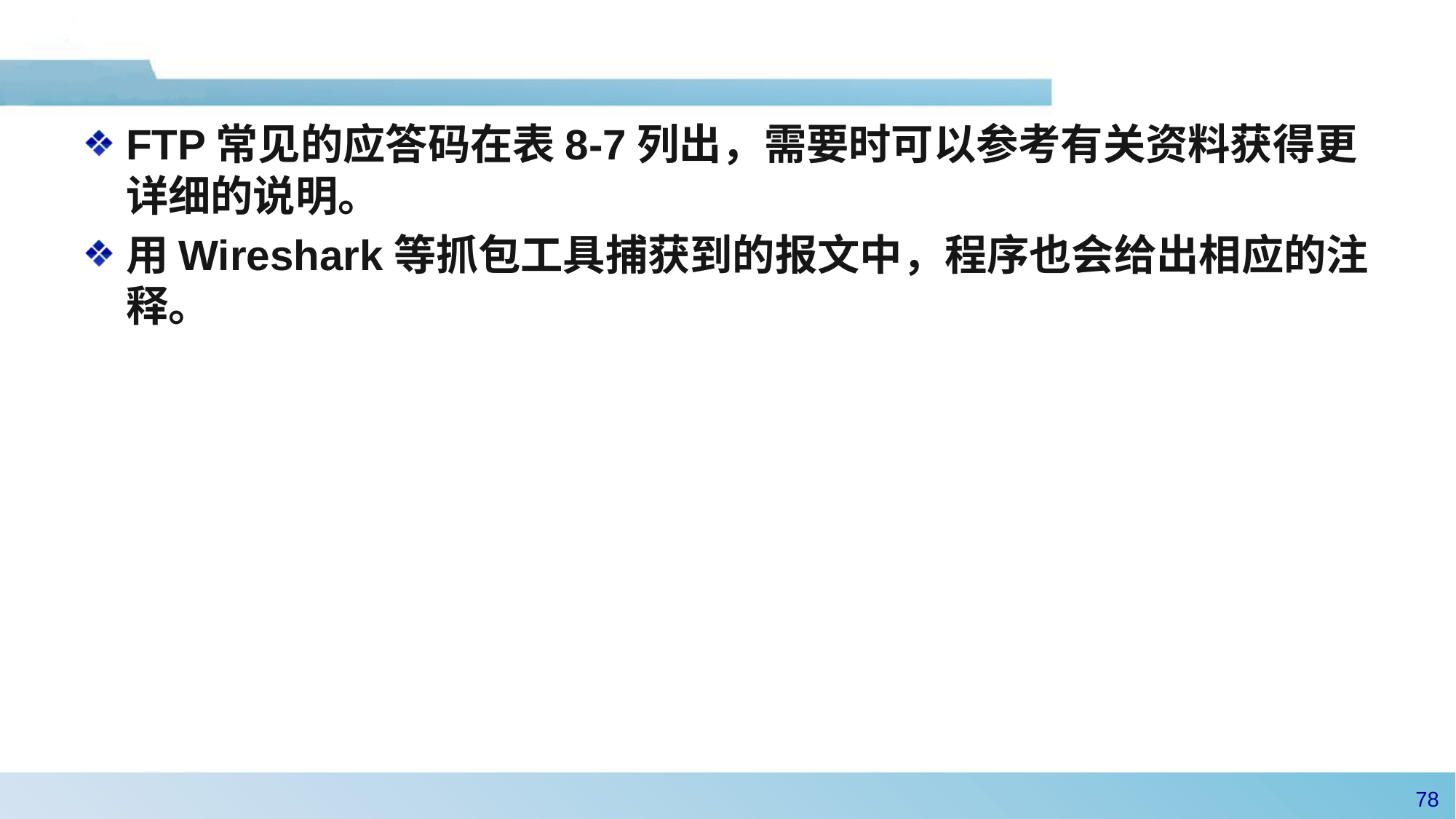

FTP常见的应答码在表8-7列出，需要时可以参考有关资料获得更详细的说明。
用Wireshark等抓包工具捕获到的报文中，程序也会给出相应的注释。

78